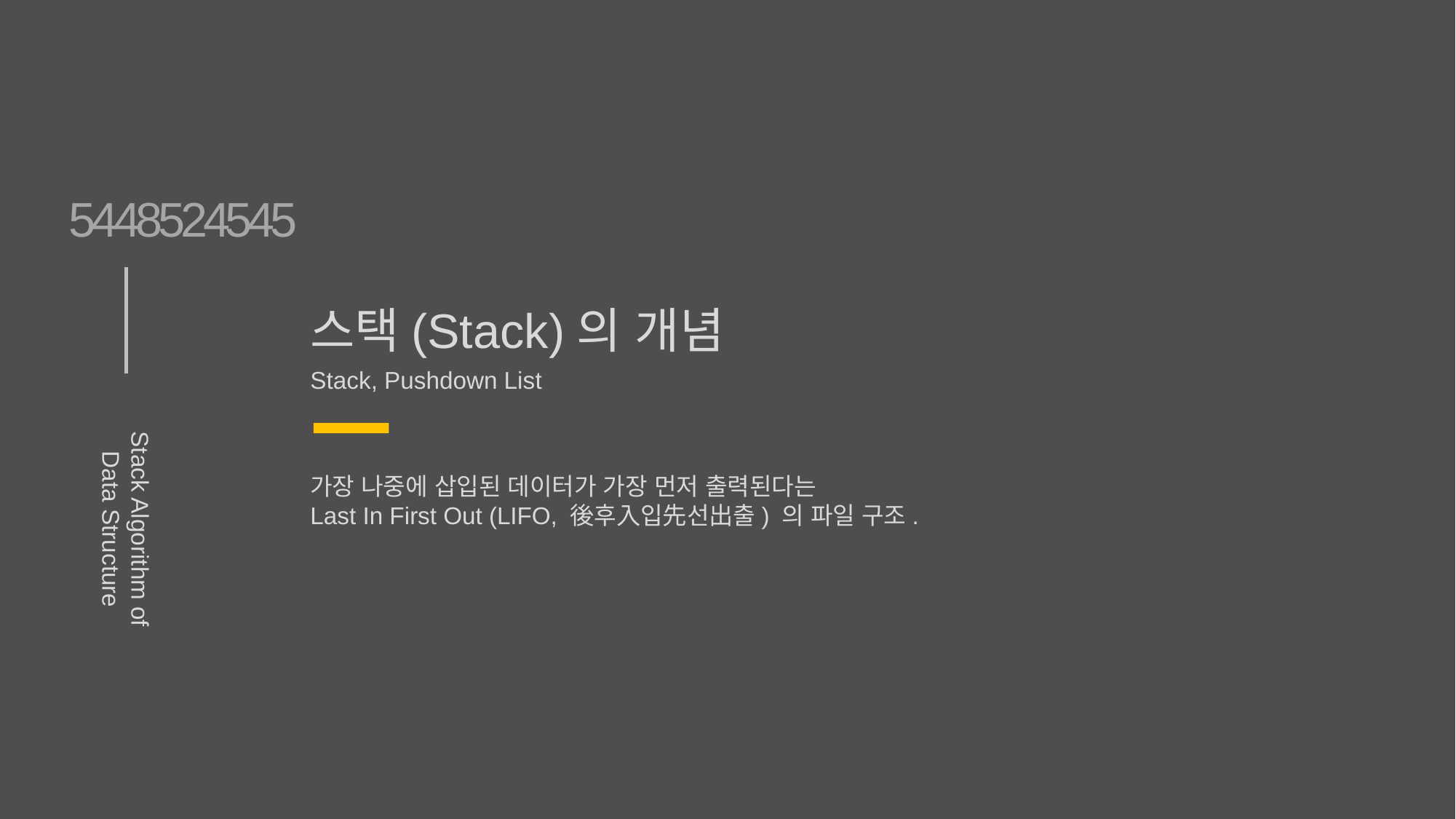

5448524545
스택(Stack)의 개념
Stack, Pushdown List

가장 나중에 삽입된 데이터가 가장 먼저 출력된다는
Last In First Out (LIFO, 後후入입先선出출) 의 파일 구조.
Stack Algorithm of Data Structure